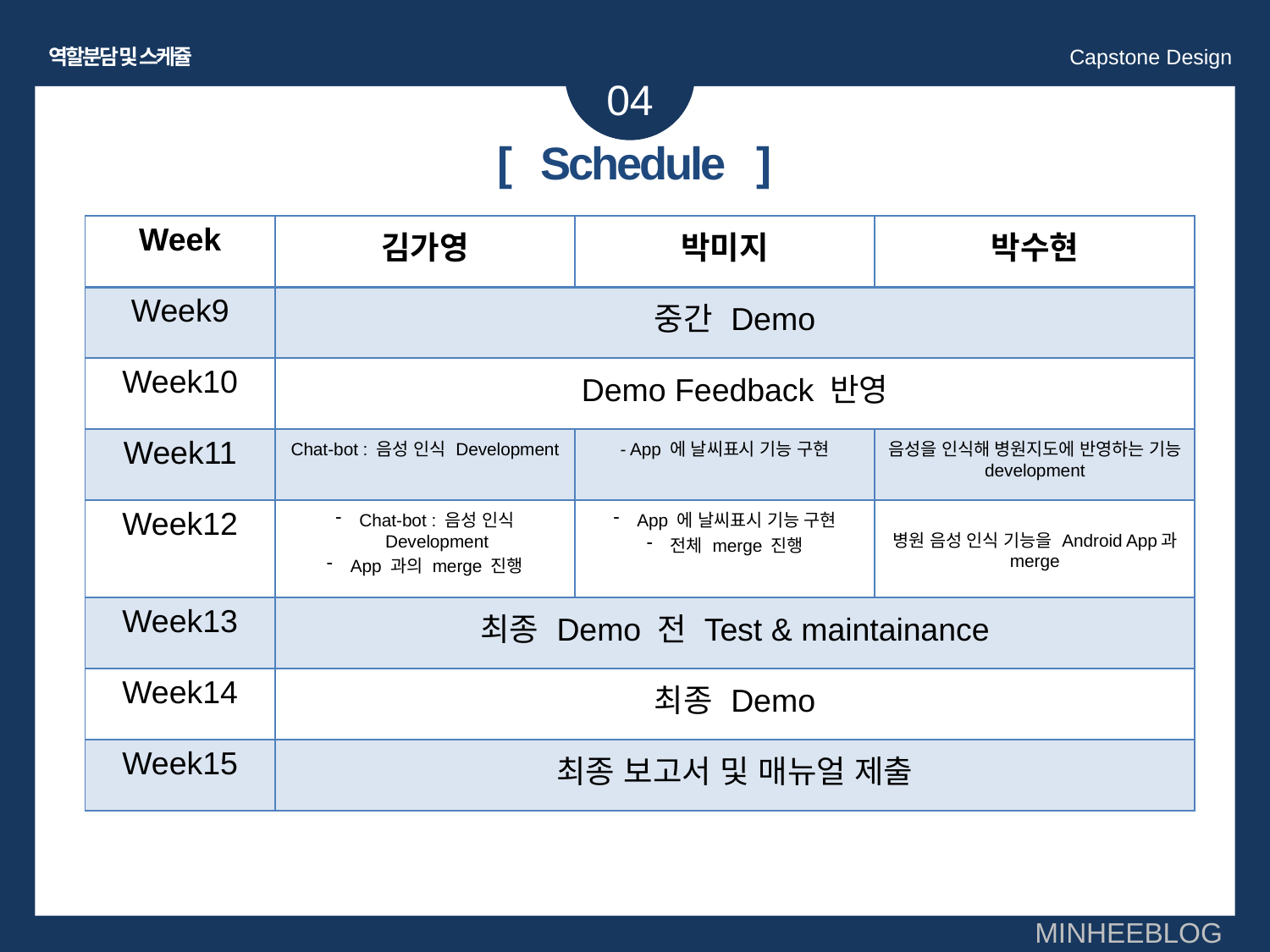

역할분담 및 스케쥴
Capstone Design
04

[   Schedule   ]
| Week | 김가영 | 박미지 | 박수현 |
| --- | --- | --- | --- |
| Week9 | 중간 Demo |  |  |
| Week10 | Demo Feedback 반영 |  |  |
| Week11 | Chat-bot : 음성 인식 Development | - App 에 날씨표시 기능 구현 | 음성을 인식해 병원지도에 반영하는 기능 development |
| Week12 | Chat-bot : 음성 인식 Development App 과의 merge 진행 | App 에 날씨표시 기능 구현 전체 merge 진행 | 병원 음성 인식 기능을 Android App과 merge |
| Week13 | 최종 Demo 전 Test & maintainance |  |  |
| Week14 | 최종 Demo |  |  |
| Week15 | 최종 보고서 및 매뉴얼 제출 |  |  |

MINHEEBLOG